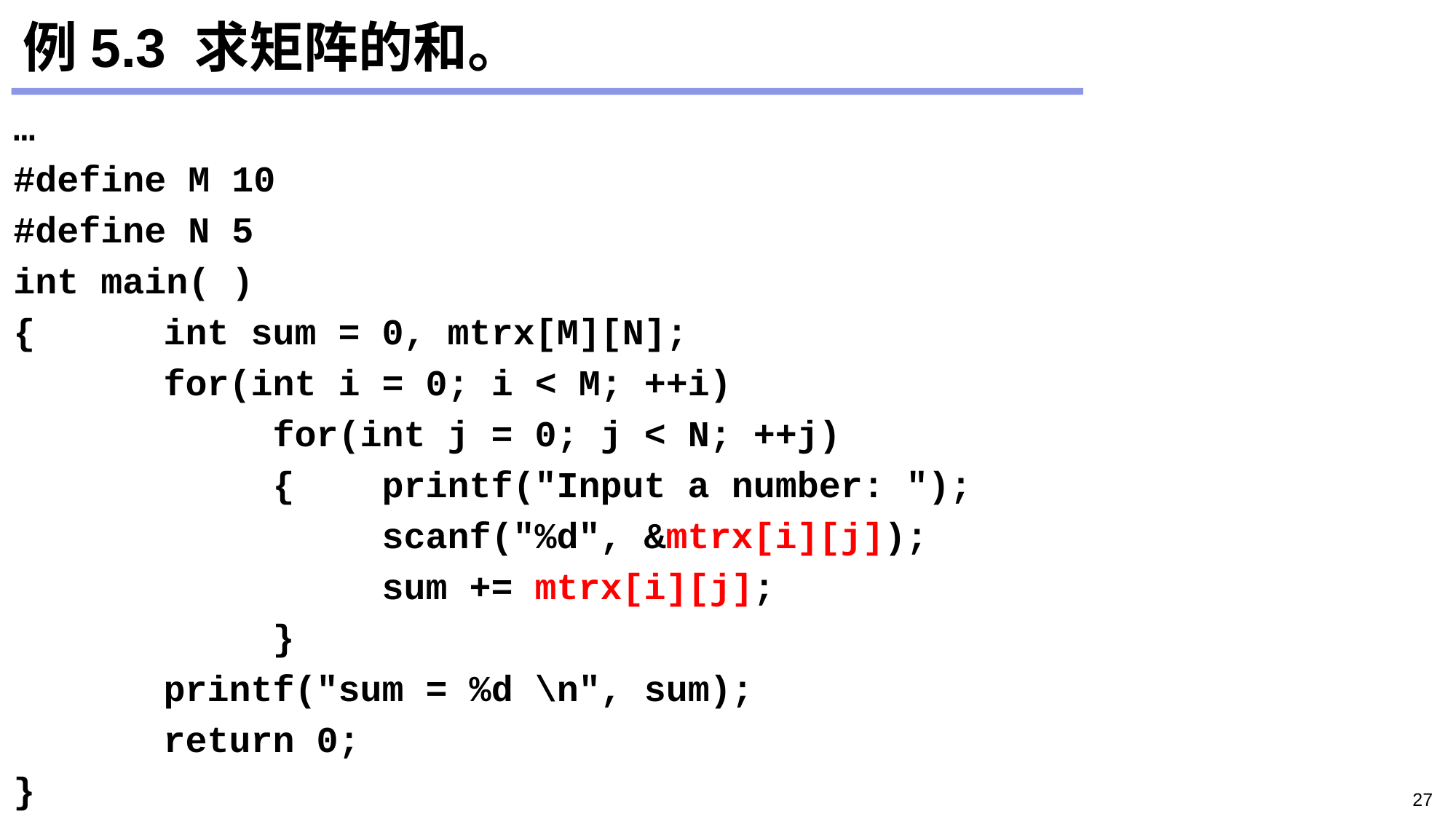

# 例5.3 求矩阵的和。
…
#define M 10
#define N 5
int main( )
{   	int sum = 0, mtrx[M][N];
		for(int i = 0; i < M; ++i)
			for(int j = 0; j < N; ++j)
			{	printf("Input a number: ");
				scanf("%d", &mtrx[i][j]);
				sum += mtrx[i][j];
			}
    	printf("sum = %d \n", sum);
    	return 0;
}
27